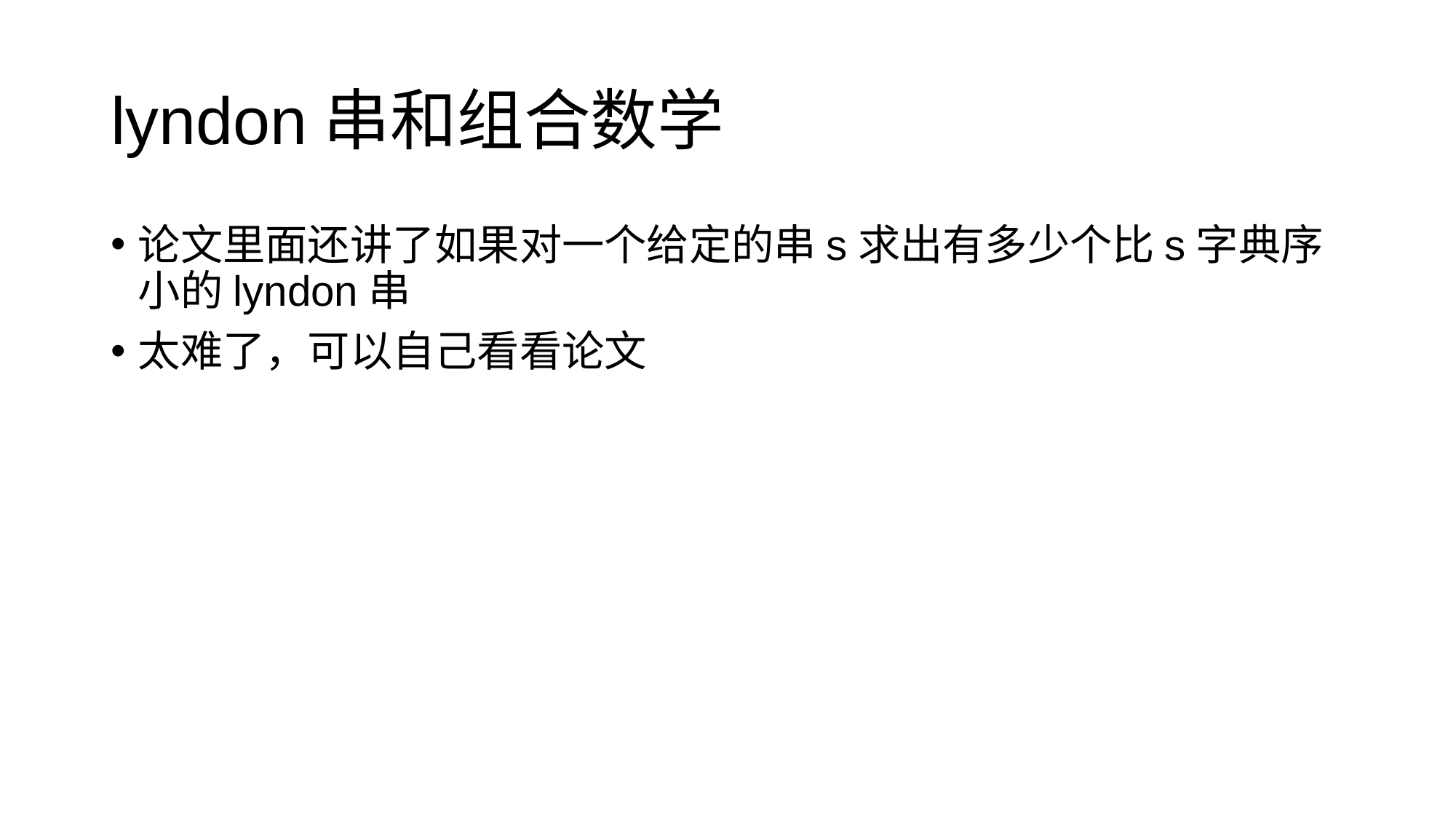

# lyndon串和组合数学
论文里面还讲了如果对一个给定的串s求出有多少个比s字典序小的lyndon串
太难了，可以自己看看论文